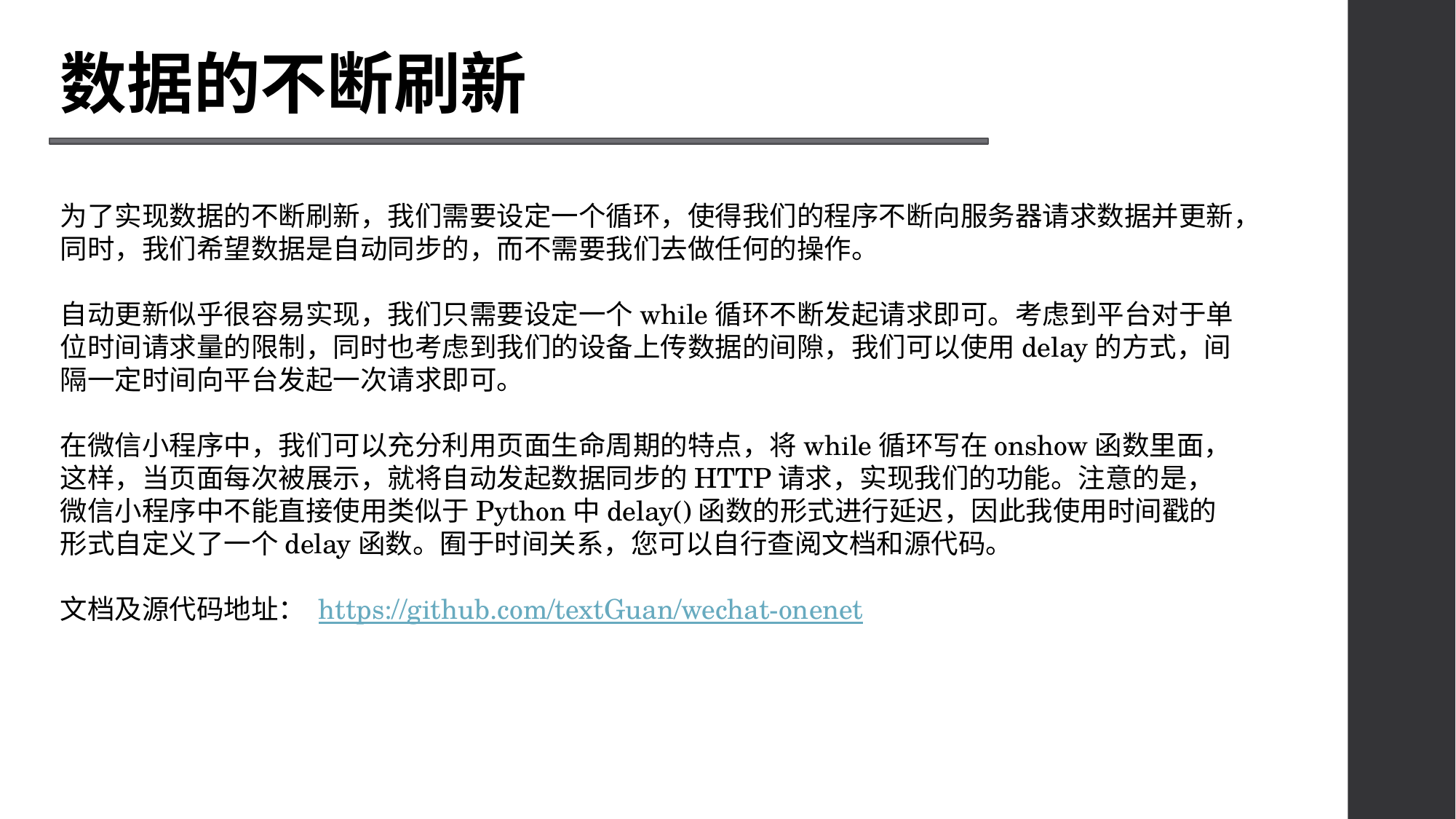

数据的不断刷新

为了实现数据的不断刷新，我们需要设定一个循环，使得我们的程序不断向服务器请求数据并更新，同时，我们希望数据是自动同步的，而不需要我们去做任何的操作。

自动更新似乎很容易实现，我们只需要设定一个while循环不断发起请求即可。考虑到平台对于单位时间请求量的限制，同时也考虑到我们的设备上传数据的间隙，我们可以使用delay的方式，间隔一定时间向平台发起一次请求即可。

在微信小程序中，我们可以充分利用页面生命周期的特点，将while循环写在onshow函数里面，这样，当页面每次被展示，就将自动发起数据同步的HTTP请求，实现我们的功能。注意的是，微信小程序中不能直接使用类似于Python中delay()函数的形式进行延迟，因此我使用时间戳的形式自定义了一个delay函数。囿于时间关系，您可以自行查阅文档和源代码。

文档及源代码地址： https://github.com/textGuan/wechat-onenet